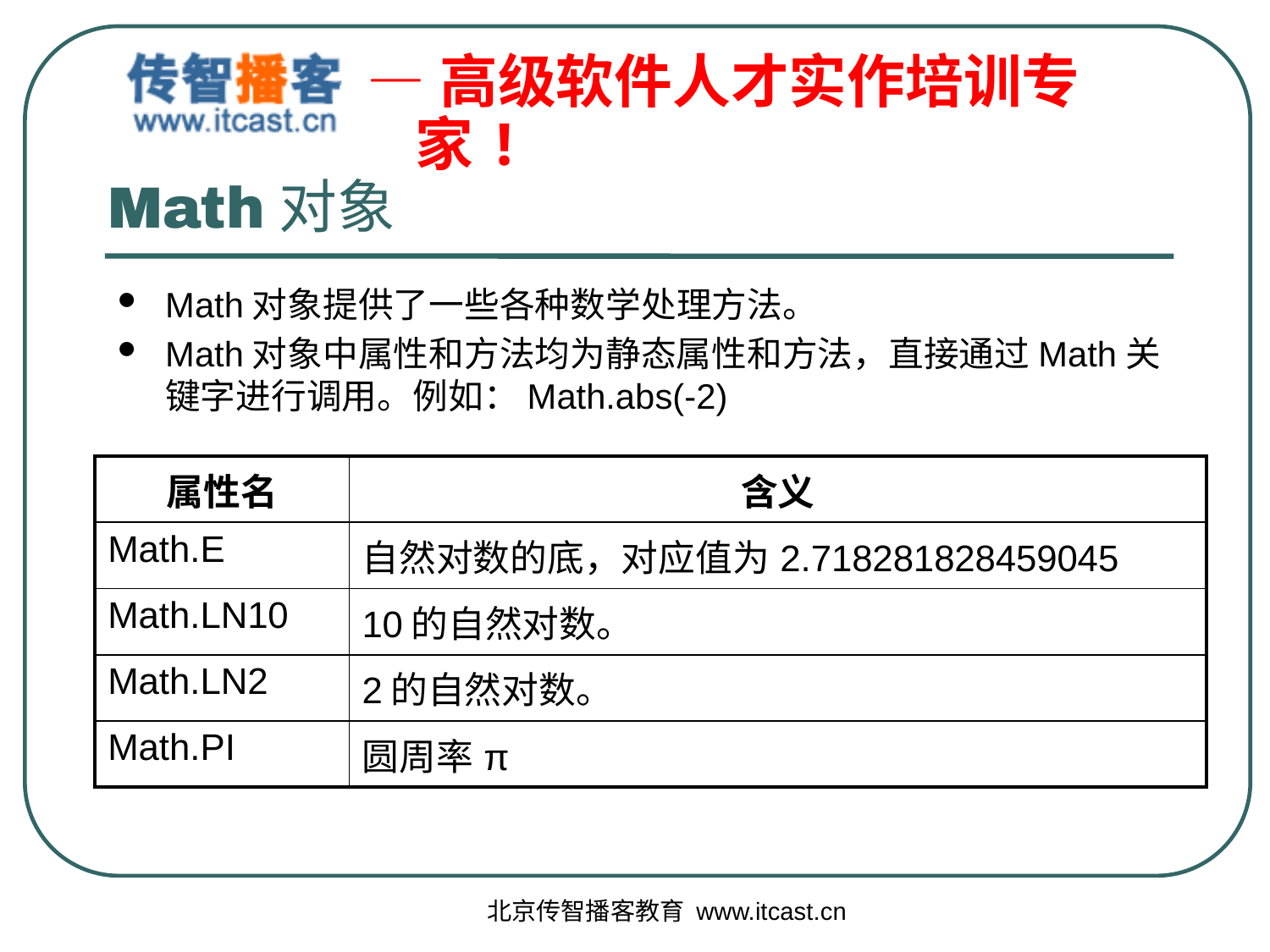

# Math对象
Math对象提供了一些各种数学处理方法。
Math对象中属性和方法均为静态属性和方法，直接通过Math关键字进行调用。例如：Math.abs(-2)
| 属性名 | 含义 |
| --- | --- |
| Math.E | 自然对数的底，对应值为2.718281828459045 |
| Math.LN10 | 10的自然对数。 |
| Math.LN2 | 2的自然对数。 |
| Math.PI | 圆周率π |